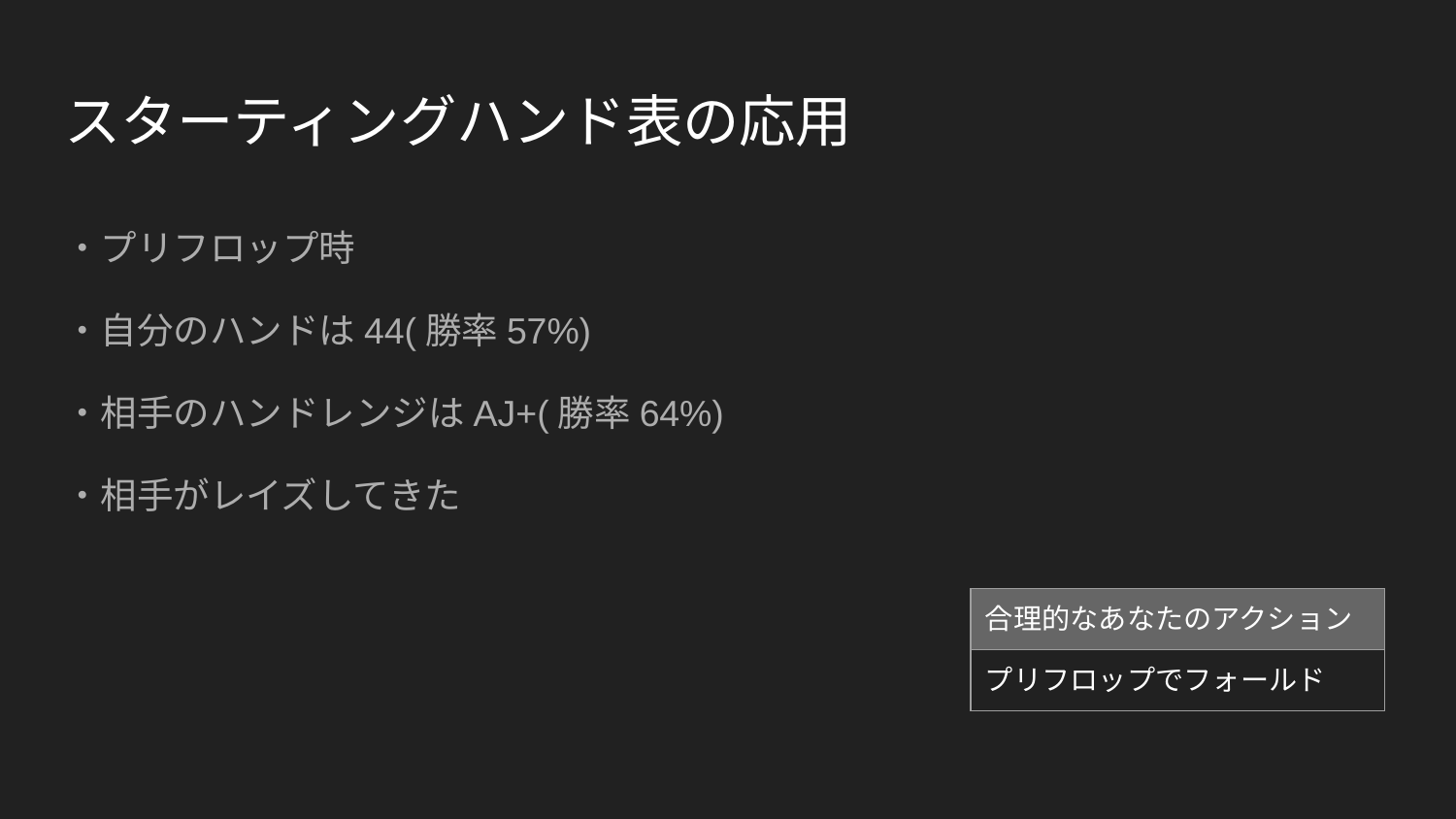

# スターティングハンド表の応用
・プリフロップ時
・自分のハンドは44(勝率57%)
・相手のハンドレンジはAJ+(勝率64%)
・相手がレイズしてきた

| 合理的なあなたのアクション |
| --- |
| プリフロップでフォールド |